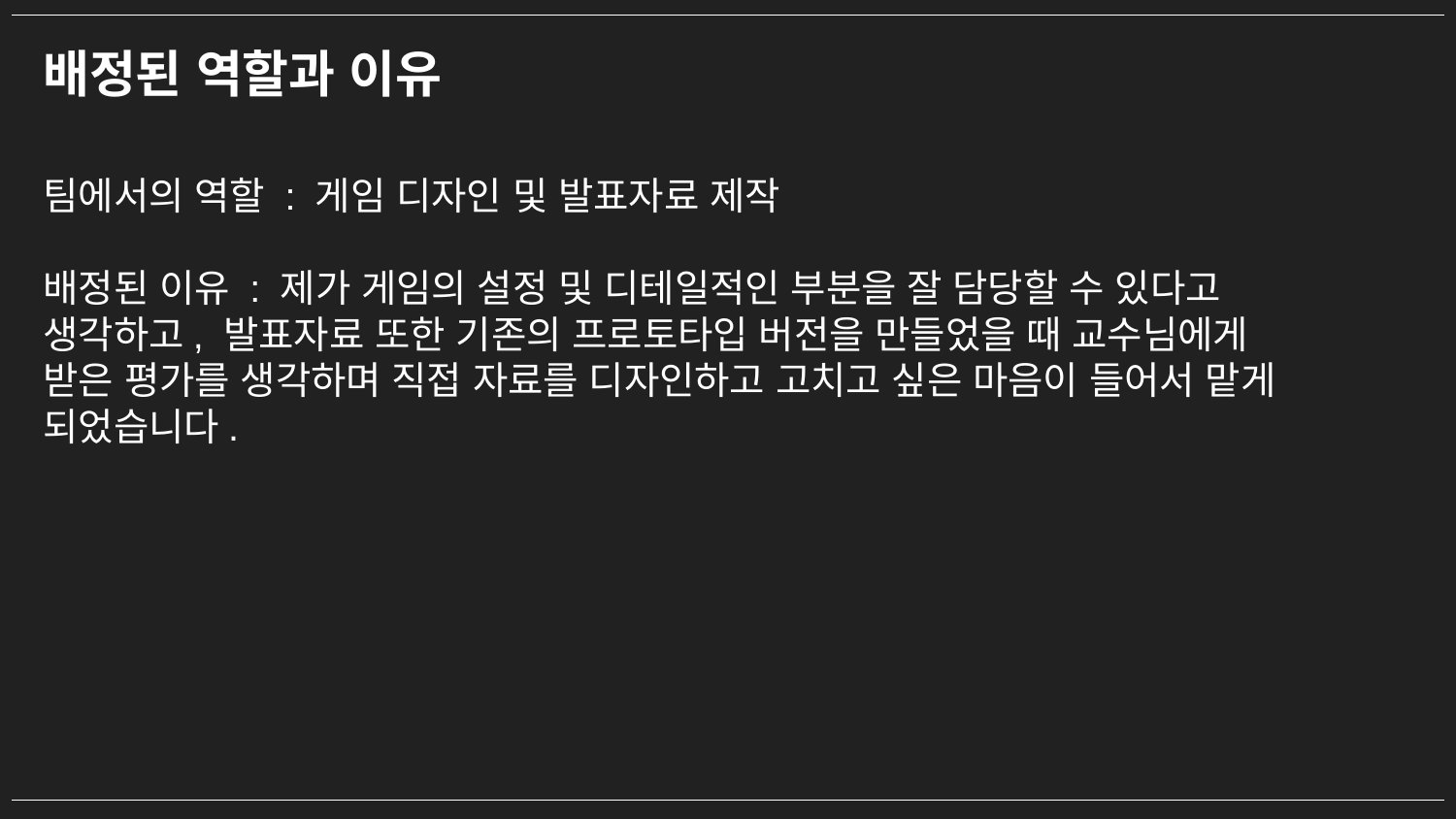

배정된 역할과 이유
팀에서의 역할 : 게임 디자인 및 발표자료 제작

배정된 이유 : 제가 게임의 설정 및 디테일적인 부분을 잘 담당할 수 있다고 생각하고, 발표자료 또한 기존의 프로토타입 버전을 만들었을 때 교수님에게 받은 평가를 생각하며 직접 자료를 디자인하고 고치고 싶은 마음이 들어서 맡게 되었습니다.